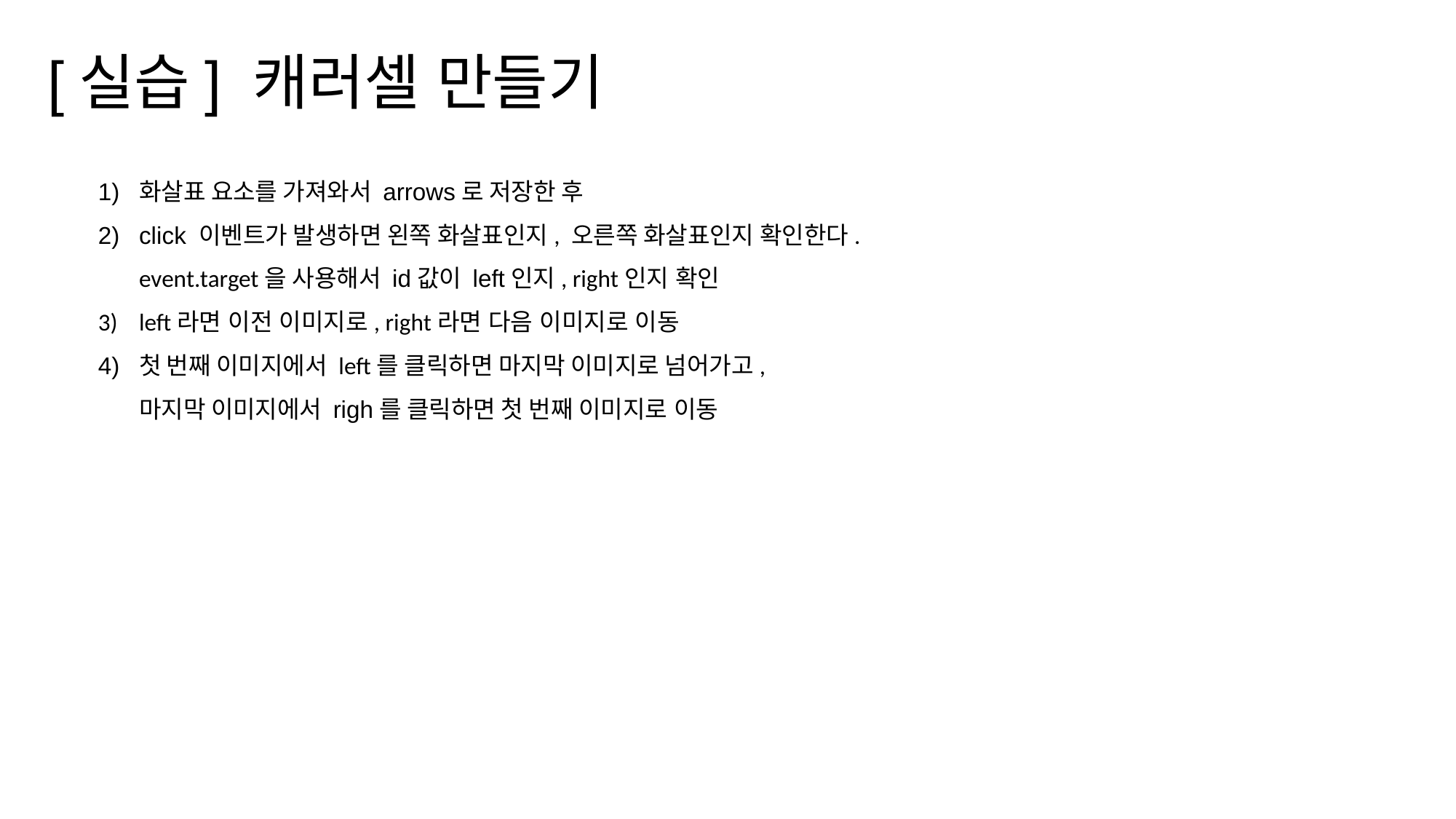

[실습] 캐러셀 만들기
화살표 요소를 가져와서 arrows로 저장한 후
click 이벤트가 발생하면 왼쪽 화살표인지, 오른쪽 화살표인지 확인한다.
event.target을 사용해서 id값이 left인지, right인지 확인
left라면 이전 이미지로, right라면 다음 이미지로 이동
첫 번째 이미지에서 left를 클릭하면 마지막 이미지로 넘어가고,
마지막 이미지에서 righ를 클릭하면 첫 번째 이미지로 이동